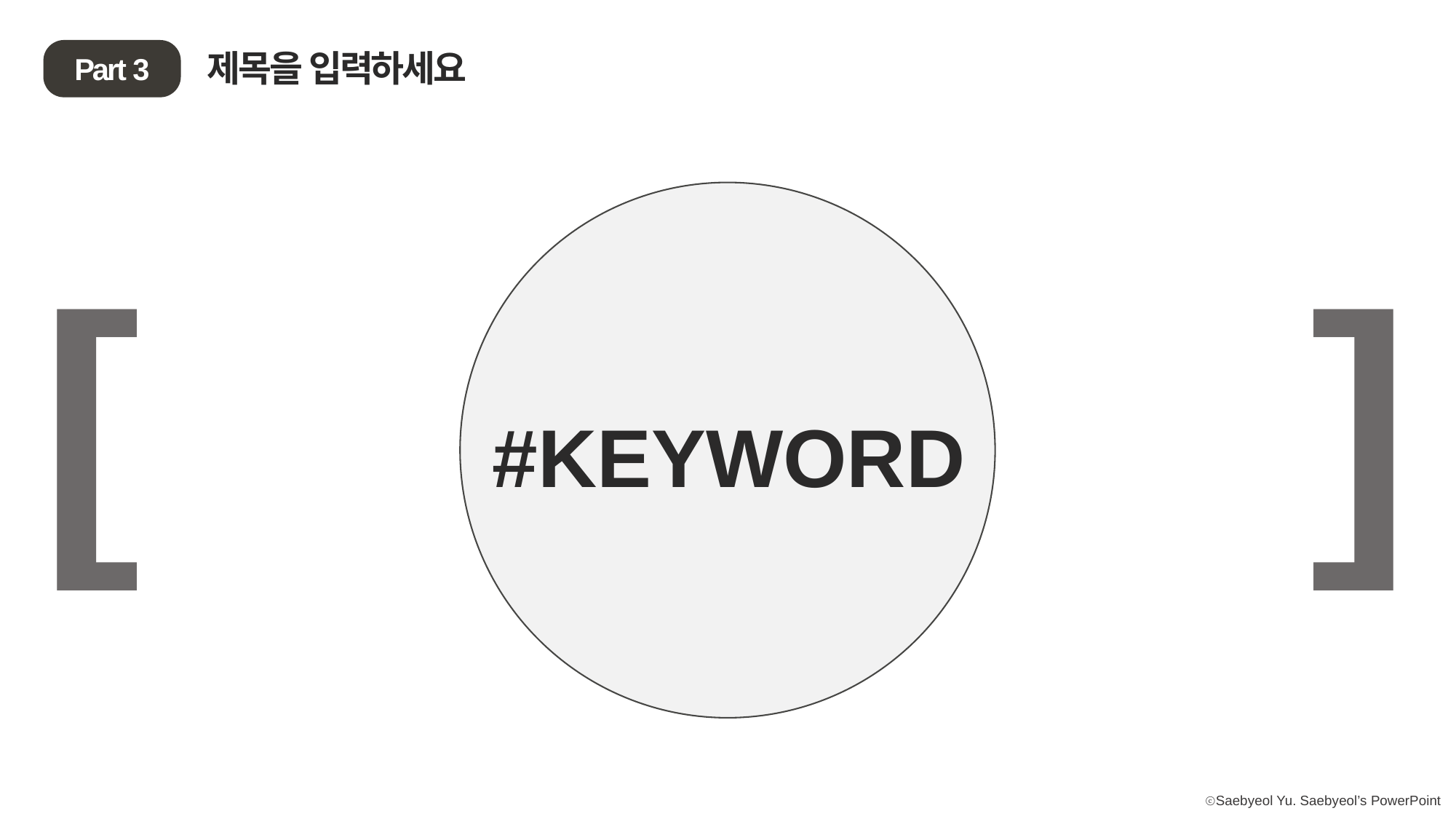

제목을 입력하세요
Part 3

[              ]
#KEYWORD